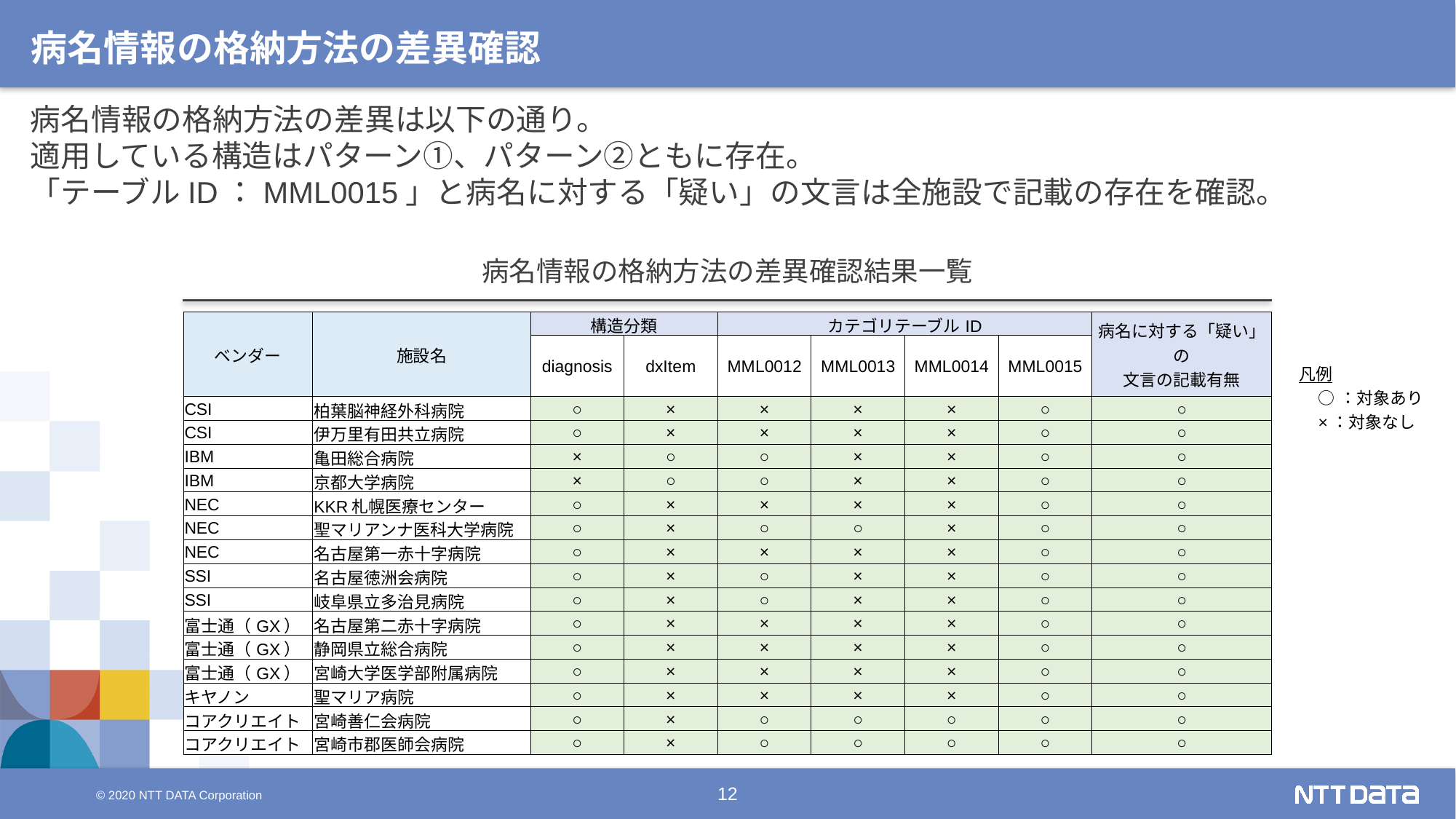

# 病名情報の格納方法の差異確認
病名情報の格納方法の差異は以下の通り。
適用している構造はパターン①、パターン②ともに存在。
「テーブルID：MML0015」と病名に対する「疑い」の文言は全施設で記載の存在を確認。
病名情報の格納方法の差異確認結果一覧
| ベンダー | 施設名 | 構造分類 |  | カテゴリテーブルID |  |  |  | 病名に対する「疑い」の 文言の記載有無 |
| --- | --- | --- | --- | --- | --- | --- | --- | --- |
|  |  | diagnosis | dxItem | MML0012 | MML0013 | MML0014 | MML0015 |  |
| CSI | 柏葉脳神経外科病院 | ○ | × | × | × | × | ○ | ○ |
| CSI | 伊万里有田共立病院 | ○ | × | × | × | × | ○ | ○ |
| IBM | 亀田総合病院 | × | ○ | ○ | × | × | ○ | ○ |
| IBM | 京都大学病院 | × | ○ | ○ | × | × | ○ | ○ |
| NEC | KKR札幌医療センター | ○ | × | × | × | × | ○ | ○ |
| NEC | 聖マリアンナ医科大学病院 | ○ | × | ○ | ○ | × | ○ | ○ |
| NEC | 名古屋第一赤十字病院 | ○ | × | × | × | × | ○ | ○ |
| SSI | 名古屋徳洲会病院 | ○ | × | ○ | × | × | ○ | ○ |
| SSI | 岐阜県立多治見病院 | ○ | × | ○ | × | × | ○ | ○ |
| 富士通（GX） | 名古屋第二赤十字病院 | ○ | × | × | × | × | ○ | ○ |
| 富士通（GX） | 静岡県立総合病院 | ○ | × | × | × | × | ○ | ○ |
| 富士通（GX） | 宮崎大学医学部附属病院 | ○ | × | × | × | × | ○ | ○ |
| キヤノン | 聖マリア病院 | ○ | × | × | × | × | ○ | ○ |
| コアクリエイト | 宮崎善仁会病院 | ○ | × | ○ | ○ | ○ | ○ | ○ |
| コアクリエイト | 宮崎市郡医師会病院 | ○ | × | ○ | ○ | ○ | ○ | ○ |
| 凡例 |
| --- |
| ○：対象あり |
| ×：対象なし |